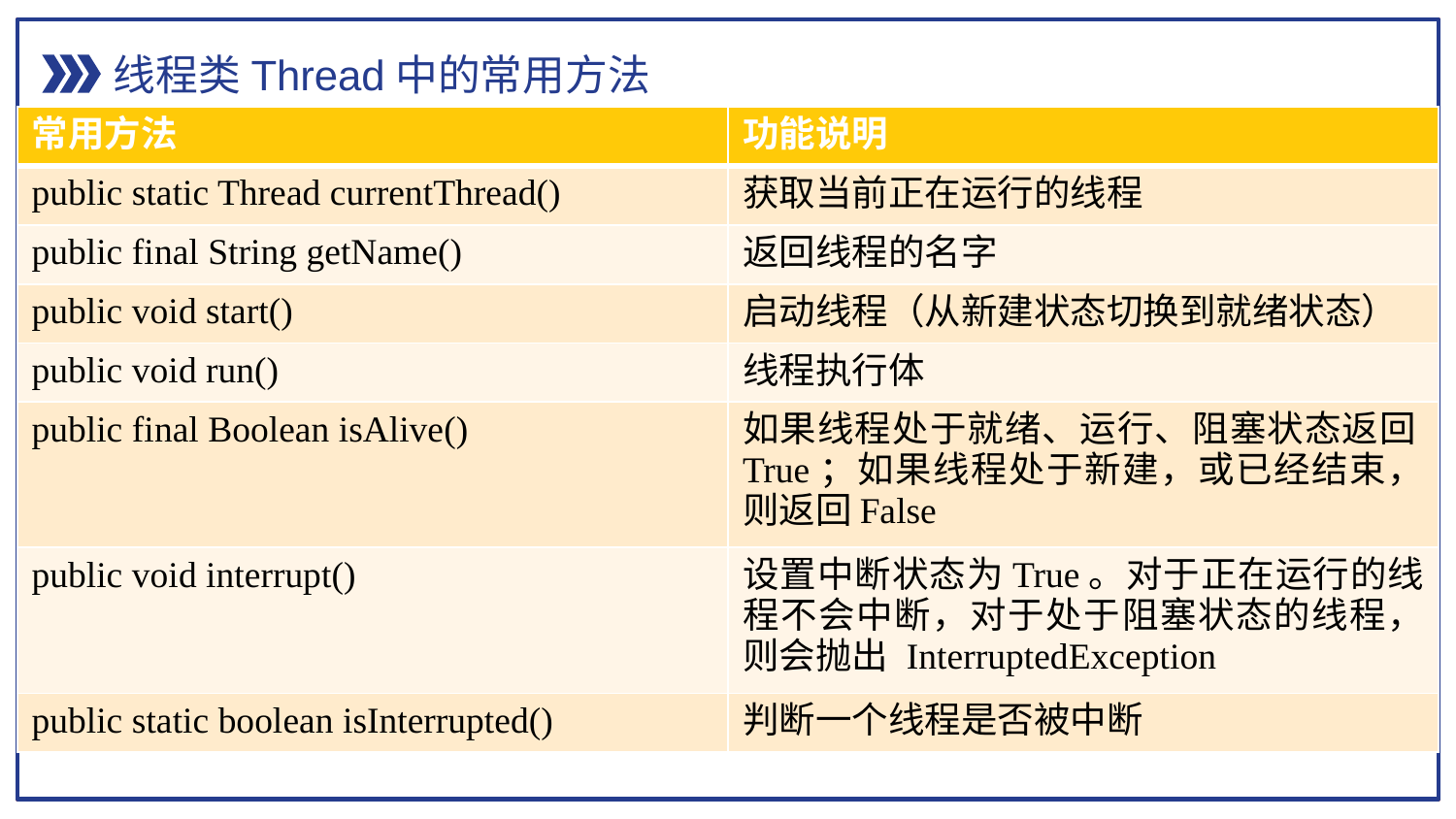

线程类Thread中的常用方法

| 常用方法 | 功能说明 |
| --- | --- |
| public static Thread currentThread() | 获取当前正在运行的线程 |
| public final String getName() | 返回线程的名字 |
| public void start() | 启动线程（从新建状态切换到就绪状态） |
| public void run() | 线程执行体 |
| public final Boolean isAlive() | 如果线程处于就绪、运行、阻塞状态返回True；如果线程处于新建，或已经结束，则返回False |
| public void interrupt() | 设置中断状态为True。对于正在运行的线程不会中断，对于处于阻塞状态的线程，则会抛出 InterruptedException |
| public static boolean isInterrupted() | 判断一个线程是否被中断 |